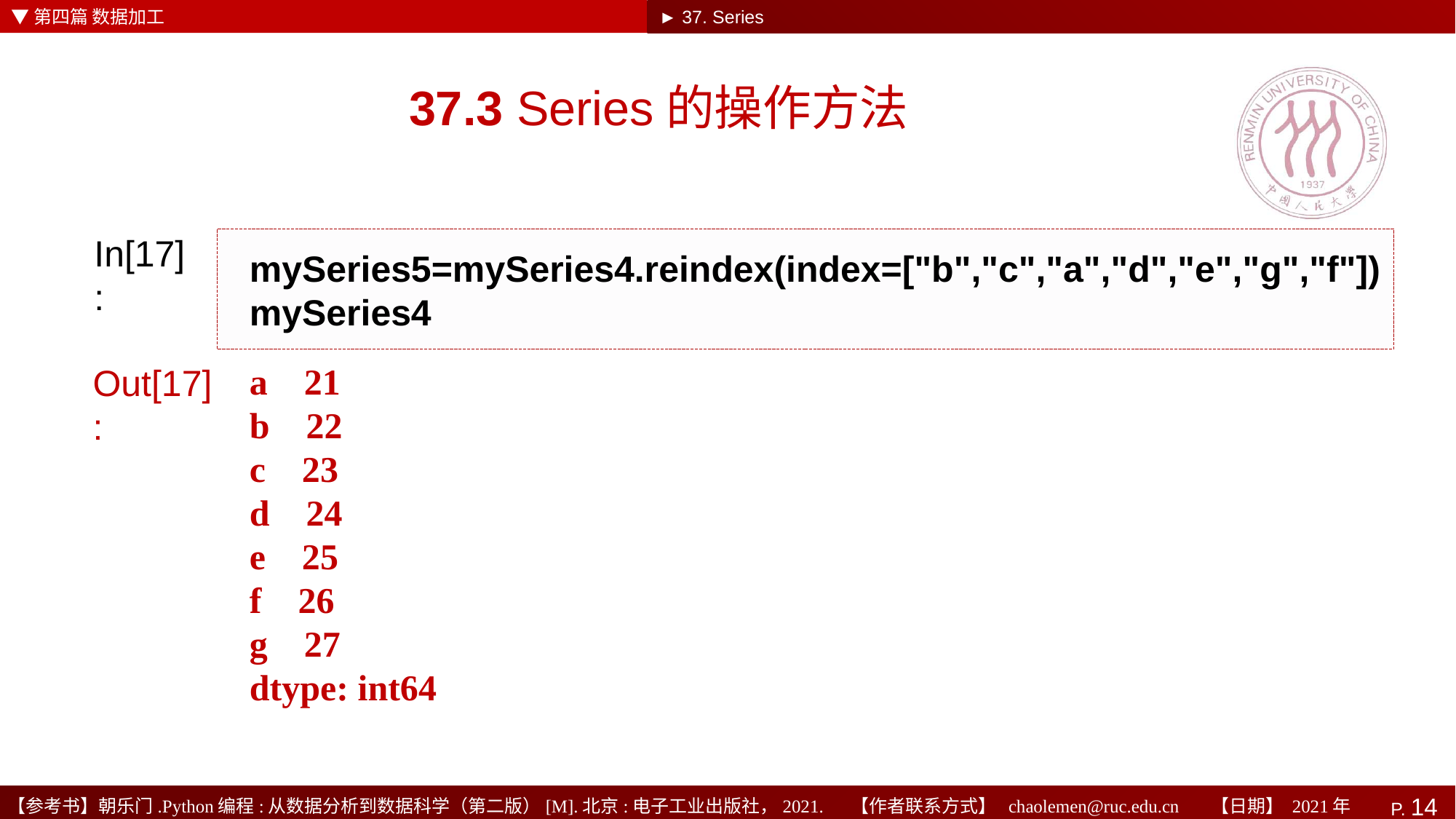

▼第四篇 数据加工
► 37. Series
# 37.3 Series的操作方法
In[17]:
mySeries5=mySeries4.reindex(index=["b","c","a","d","e","g","f"])
mySeries4
Out[17]:
a    21
b    22
c    23
d    24
e    25
f    26
g    27
dtype: int64